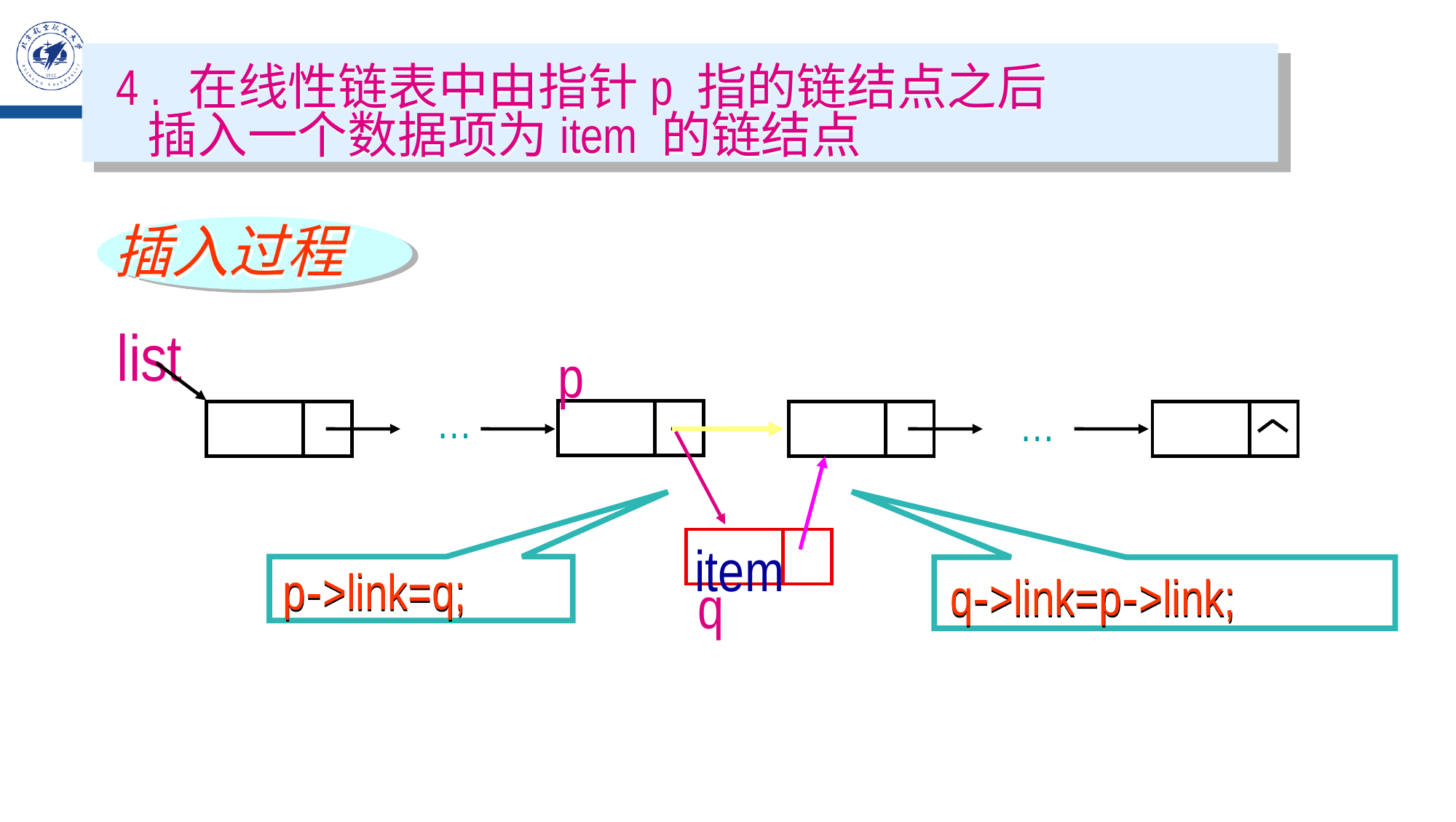

4 . 在线性链表中由指针p 指的链结点之后
    插入一个数据项为item 的链结点
插入过程

list
p

…
…

item

q
p->link=q;

q->link=p->link;